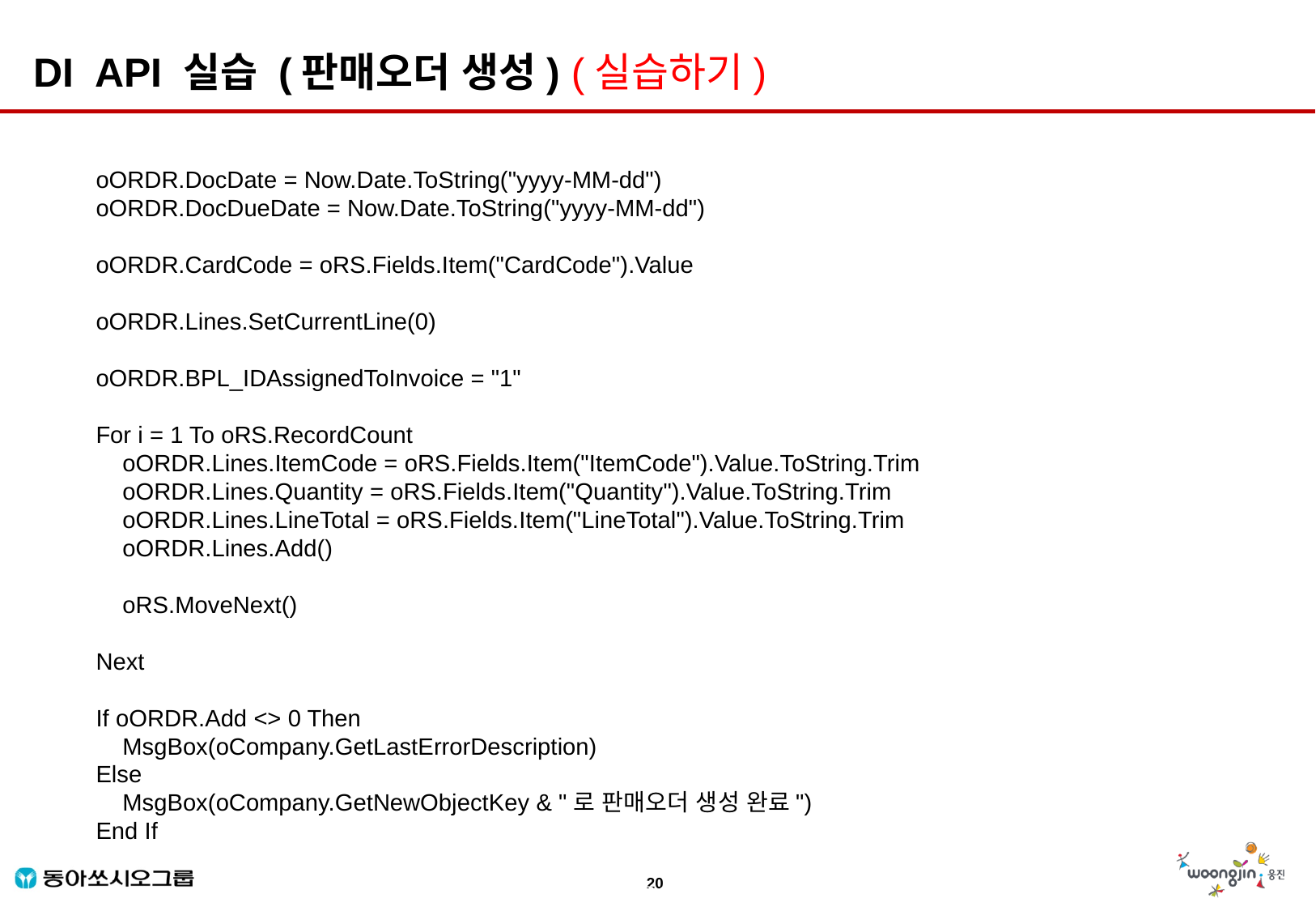

DI  API 실습 (판매오더 생성) (실습하기)
oORDR.DocDate = Now.Date.ToString("yyyy-MM-dd")
oORDR.DocDueDate = Now.Date.ToString("yyyy-MM-dd")

oORDR.CardCode = oRS.Fields.Item("CardCode").Value

oORDR.Lines.SetCurrentLine(0)

oORDR.BPL_IDAssignedToInvoice = "1"

For i = 1 To oRS.RecordCount
    oORDR.Lines.ItemCode = oRS.Fields.Item("ItemCode").Value.ToString.Trim
    oORDR.Lines.Quantity = oRS.Fields.Item("Quantity").Value.ToString.Trim
    oORDR.Lines.LineTotal = oRS.Fields.Item("LineTotal").Value.ToString.Trim
    oORDR.Lines.Add()

    oRS.MoveNext()

Next

If oORDR.Add <> 0 Then
    MsgBox(oCompany.GetLastErrorDescription)
Else
    MsgBox(oCompany.GetNewObjectKey & "로 판매오더 생성 완료")
End If